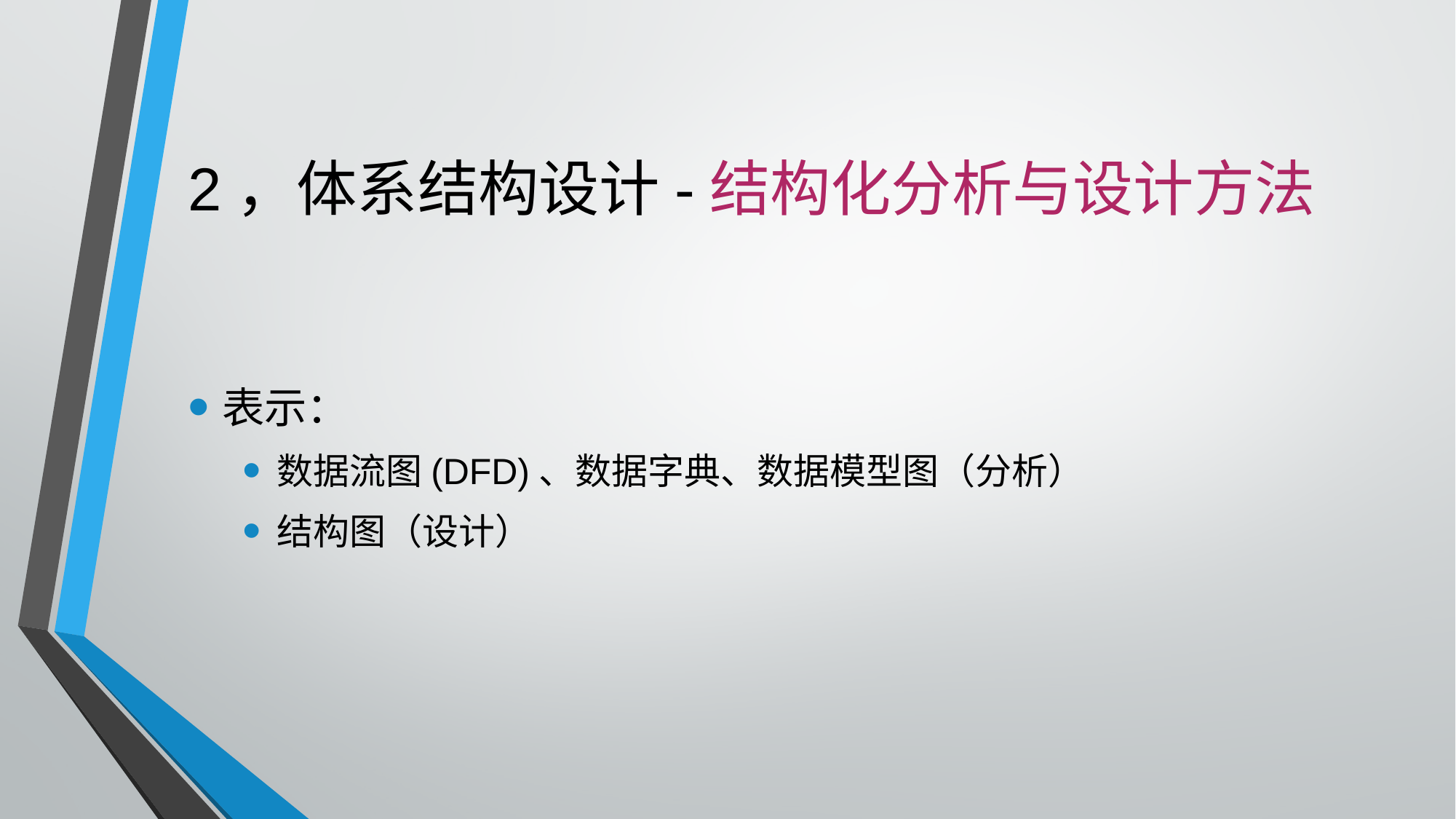

# 2，体系结构设计-结构化分析与设计方法
表示：
数据流图(DFD)、数据字典、数据模型图（分析）
结构图（设计）